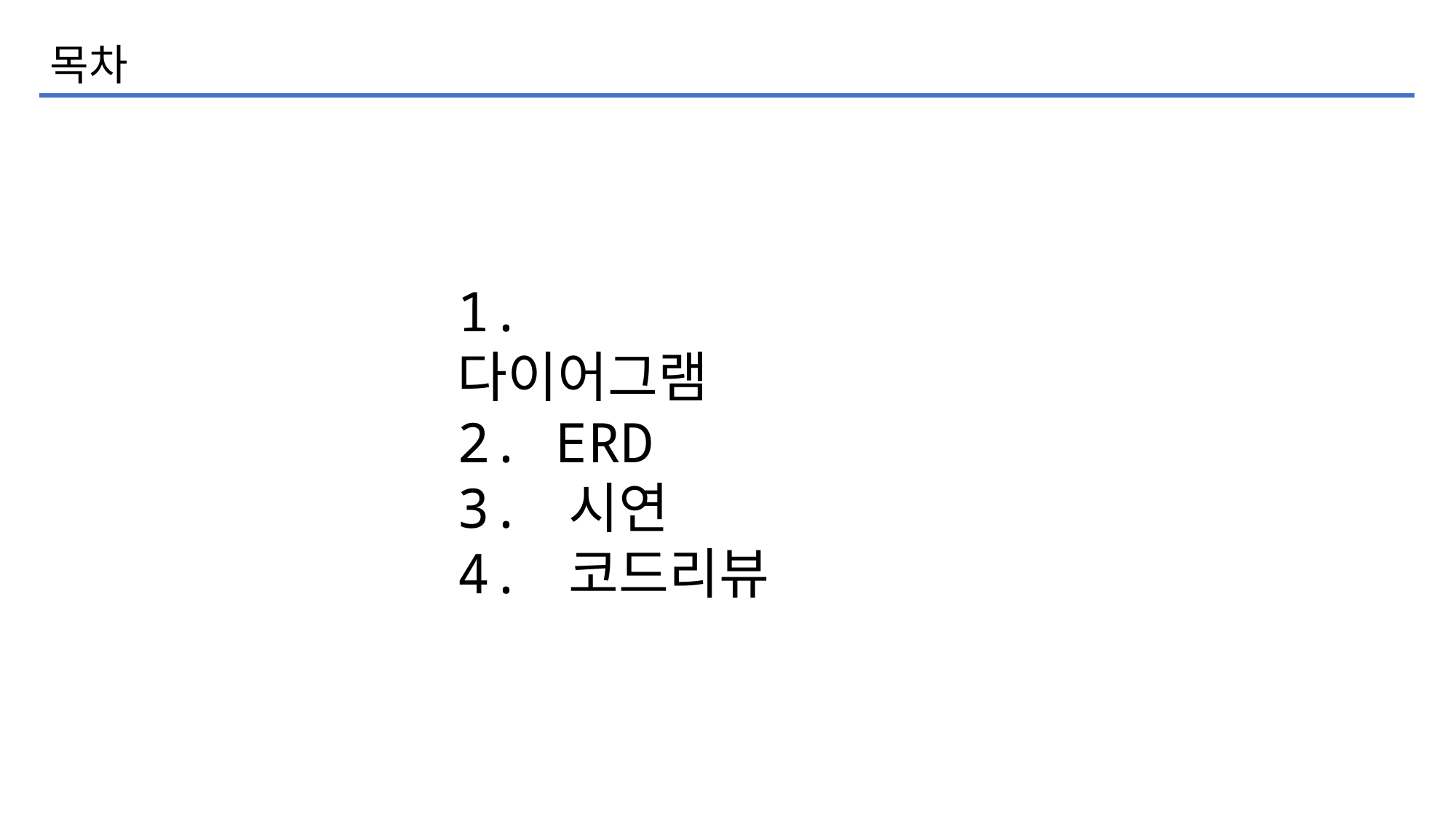

목차
1. 다이어그램
2. ERD
3. 시연
4. 코드리뷰